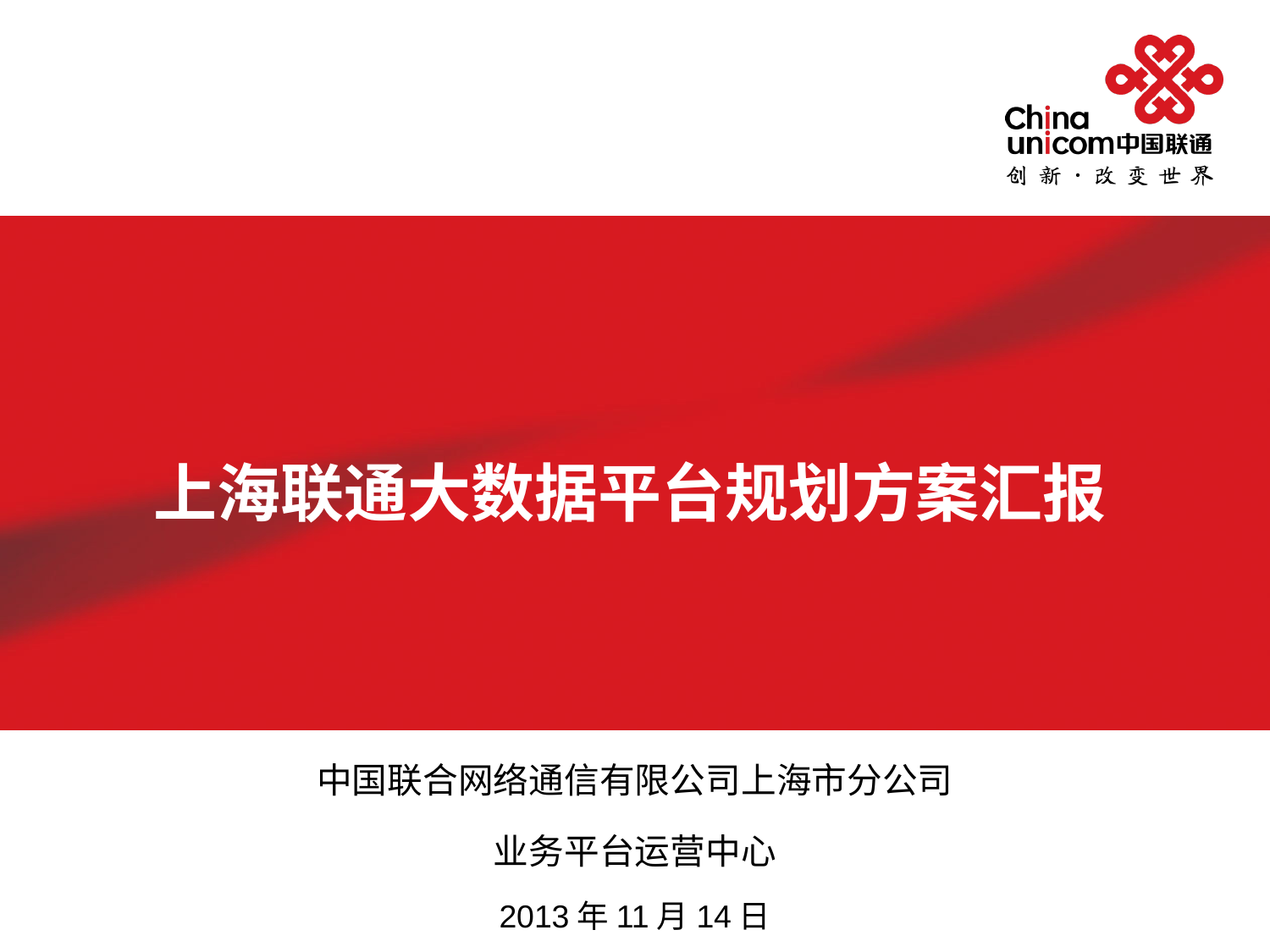

# 上海联通大数据平台规划方案汇报
中国联合网络通信有限公司上海市分公司
业务平台运营中心
2013年11月14日